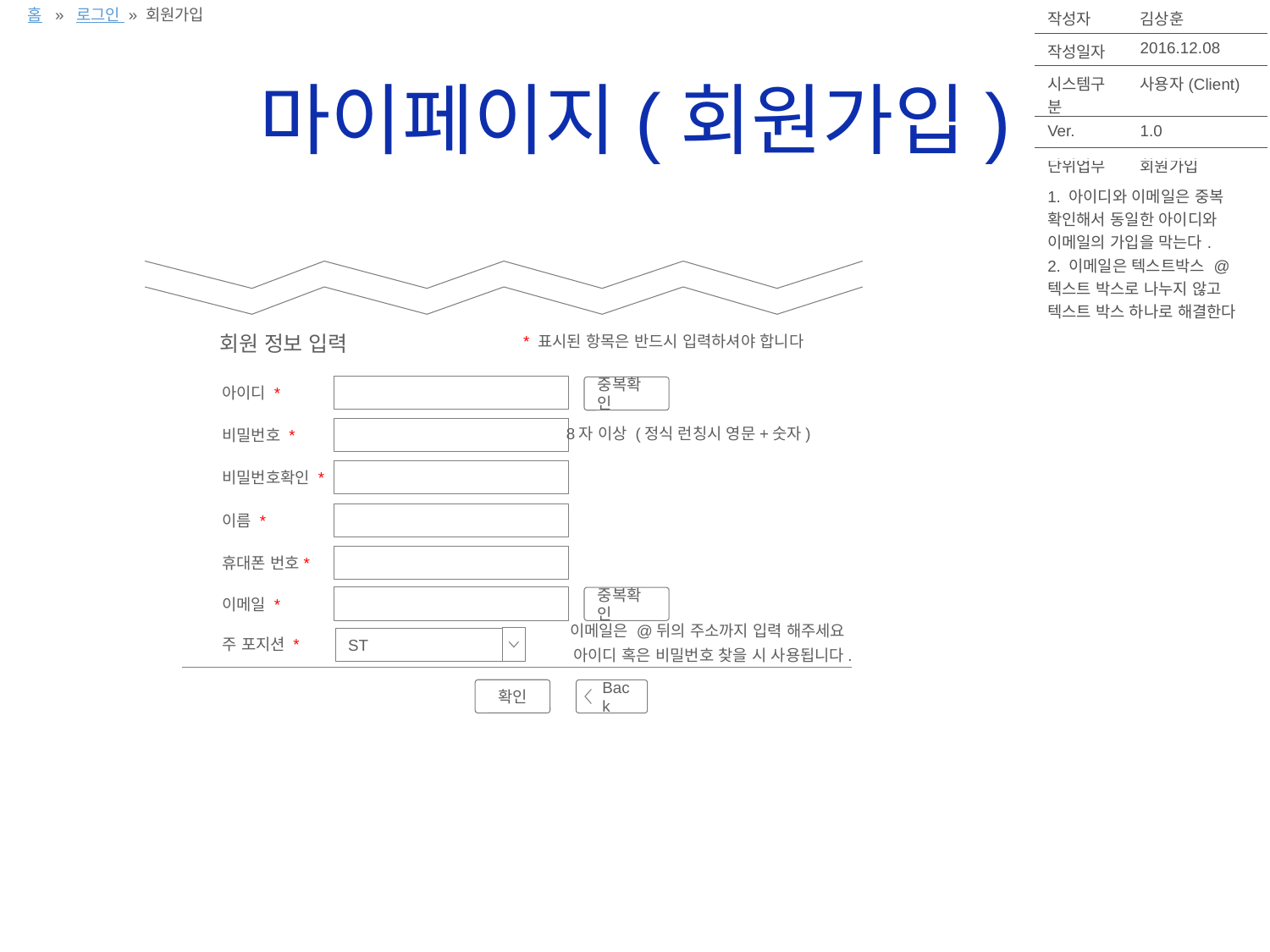

홈  »  로그인 » 회원가입
| 작성자 | 김상훈 |
| --- | --- |
| 작성일자 | 2016.12.08 |
| 시스템구분 | 사용자(Client) |
| Ver. | 1.0 |
| 단위업무 | 회원가입 |
# 마이페이지(회원가입)
| 1. 아이디와 이메일은 중복 확인해서 동일한 아이디와 이메일의 가입을 막는다. 2. 이메일은 텍스트박스 @ 텍스트 박스로 나누지 않고 텍스트 박스 하나로 해결한다 |
| --- |
회원 정보 입력
* 표시된 항목은 반드시 입력하셔야 합니다

아이디 *
중복확인

비밀번호 *

비밀번호확인 *
8자 이상 (정식 런칭시 영문+숫자)

이름 *

휴대폰 번호*

이메일 *
중복확인
이메일은 @뒤의 주소까지 입력 해주세요
주 포지션 *
ST

아이디 혹은 비밀번호 찾을 시 사용됩니다.
확인
Back